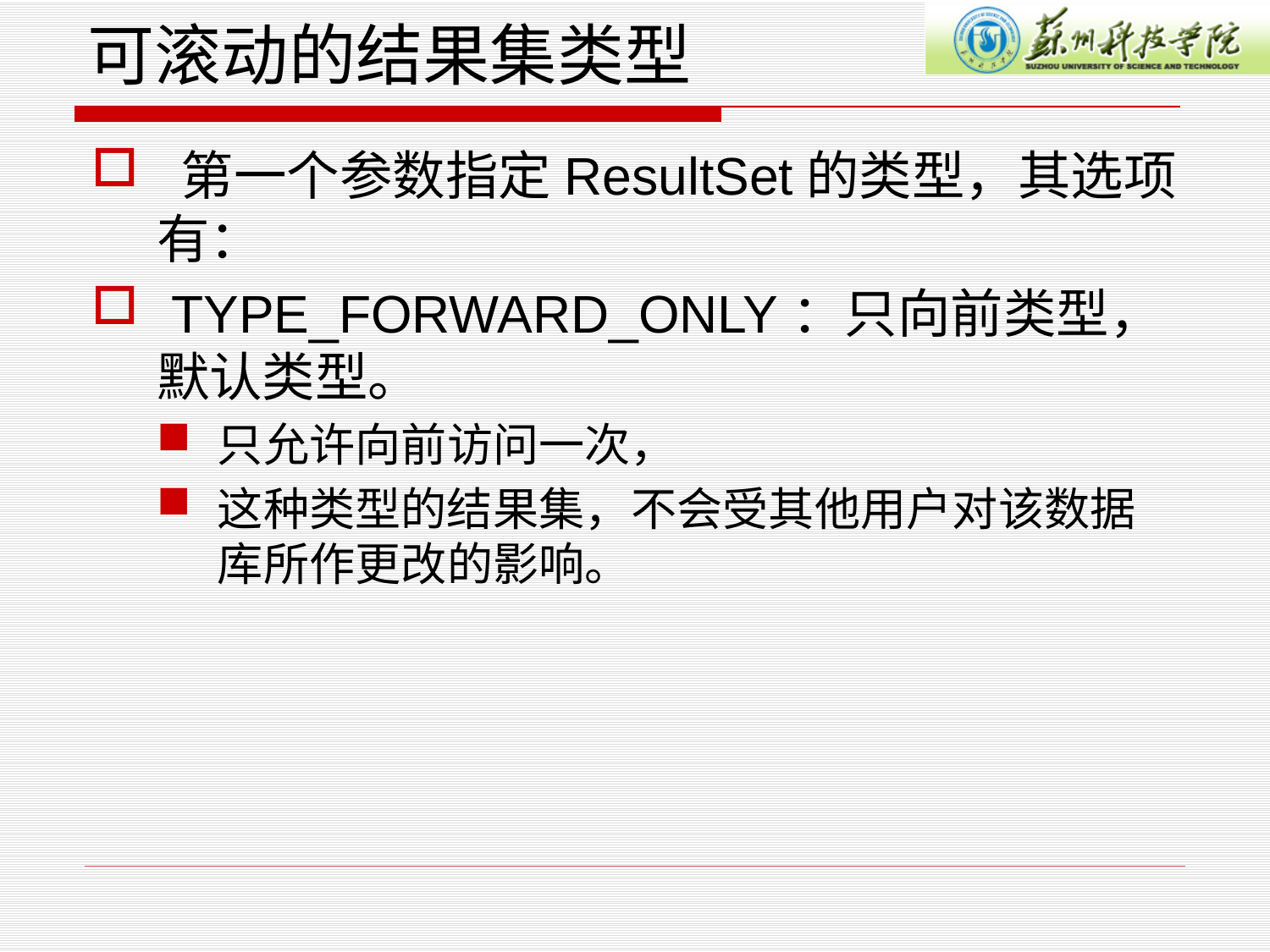

# 可滚动的结果集类型
 第一个参数指定ResultSet的类型，其选项有：
 TYPE_FORWARD_ONLY：只向前类型，默认类型。
只允许向前访问一次，
这种类型的结果集，不会受其他用户对该数据库所作更改的影响。